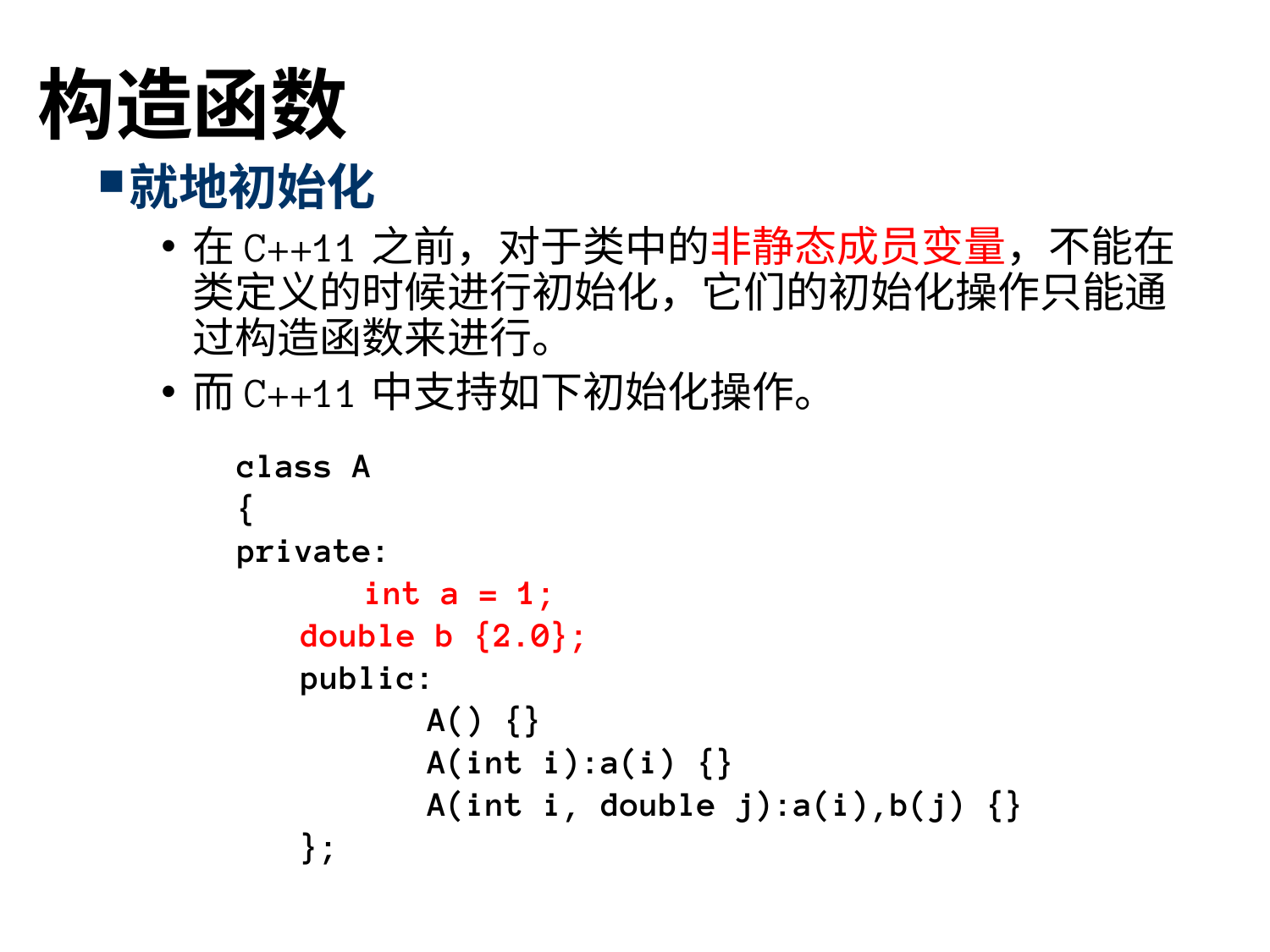

# 构造函数
就地初始化
在C++11之前，对于类中的非静态成员变量，不能在类定义的时候进行初始化，它们的初始化操作只能通过构造函数来进行。
而C++11中支持如下初始化操作。

class A
{
private:
	int a = 1;
double b {2.0};
public:
	A() {}
	A(int i):a(i) {}
	A(int i, double j):a(i),b(j) {}
};